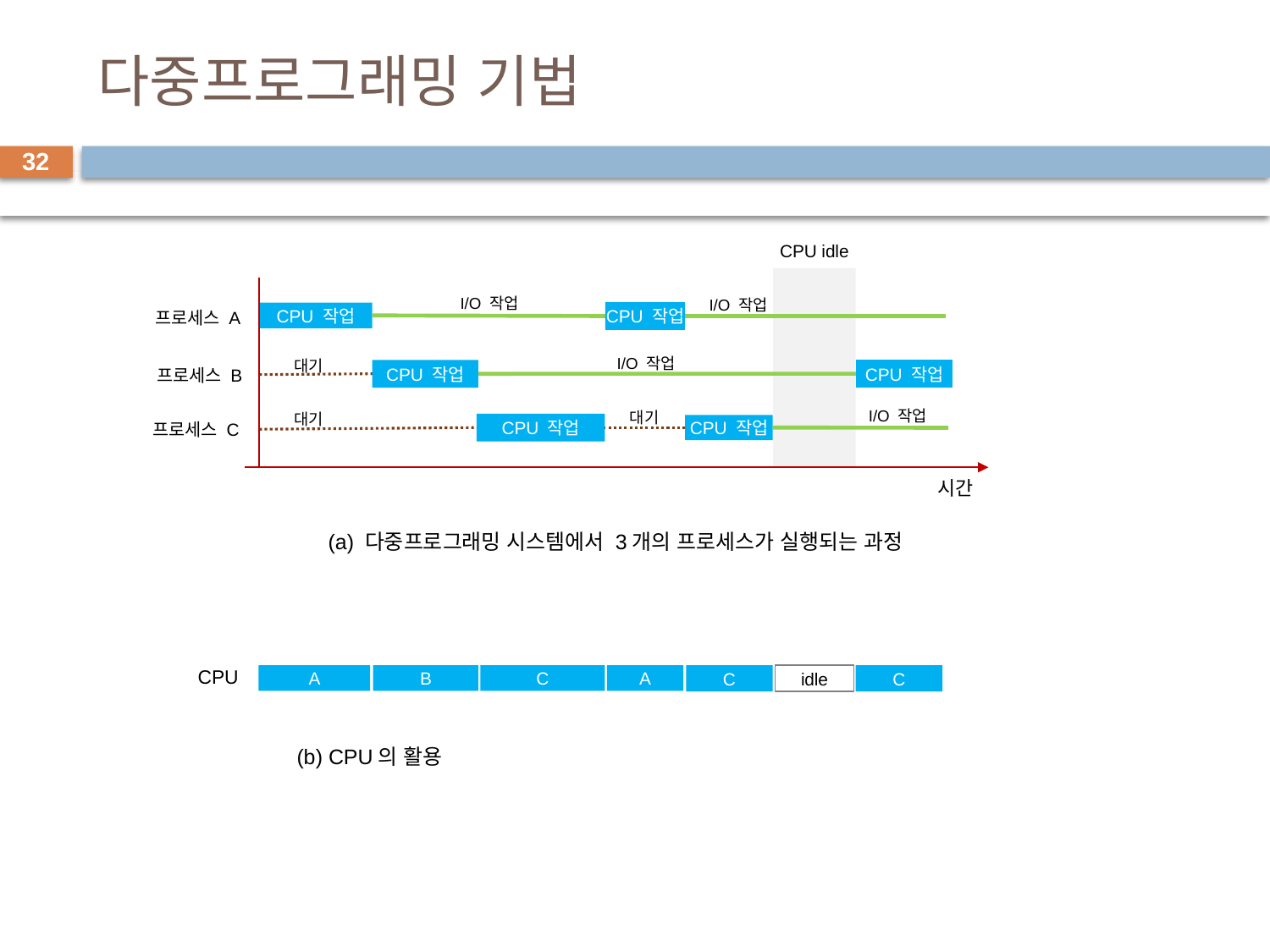

# 다중프로그래밍 기법
32
CPU idle

I/O 작업
I/O 작업
프로세스 A
CPU 작업
CPU 작업
I/O 작업
대기
프로세스 B
CPU 작업
CPU 작업
I/O 작업
대기
대기
프로세스 C
CPU 작업
CPU 작업
시간
(a) 다중프로그래밍 시스템에서 3개의 프로세스가 실행되는 과정
CPU
A
B
C
A
C
idle
C
(b) CPU의 활용